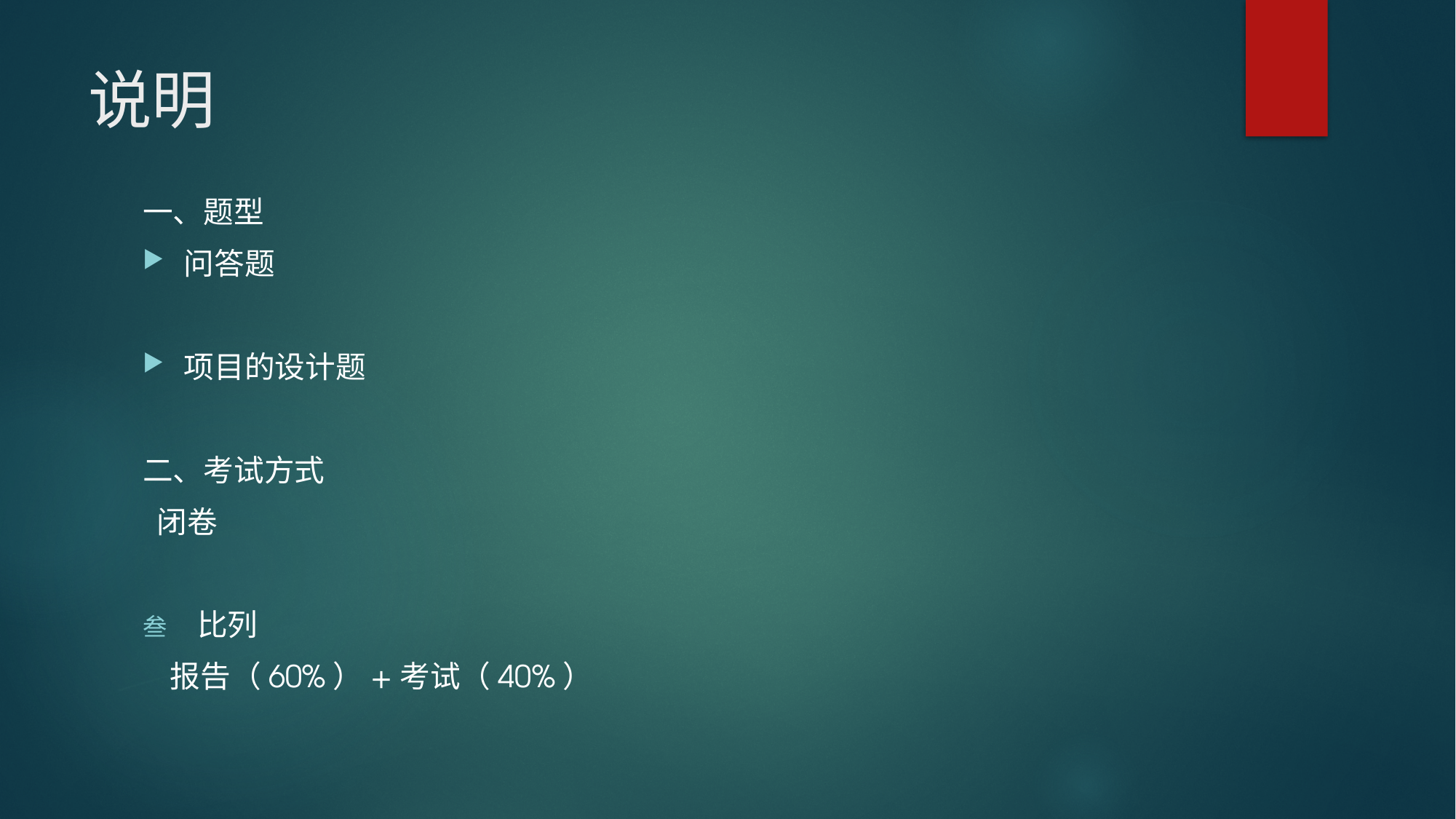

# 说明
一、题型
问答题

项目的设计题

二、考试方式
 闭卷

比列
   报告（60%）+考试（40%）